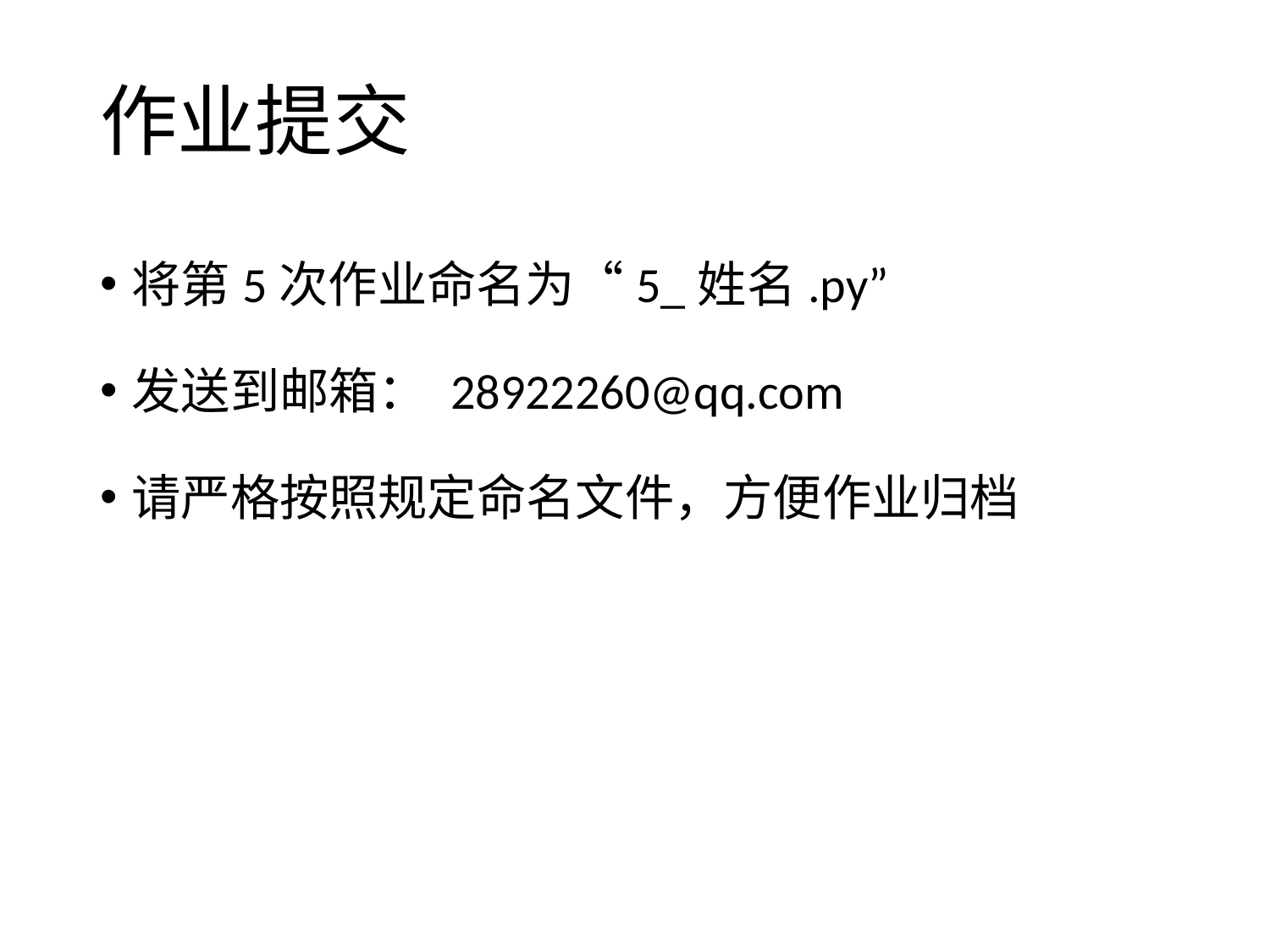

# 作业提交
将第5次作业命名为“5_姓名.py”
发送到邮箱： 28922260@qq.com
请严格按照规定命名文件，方便作业归档